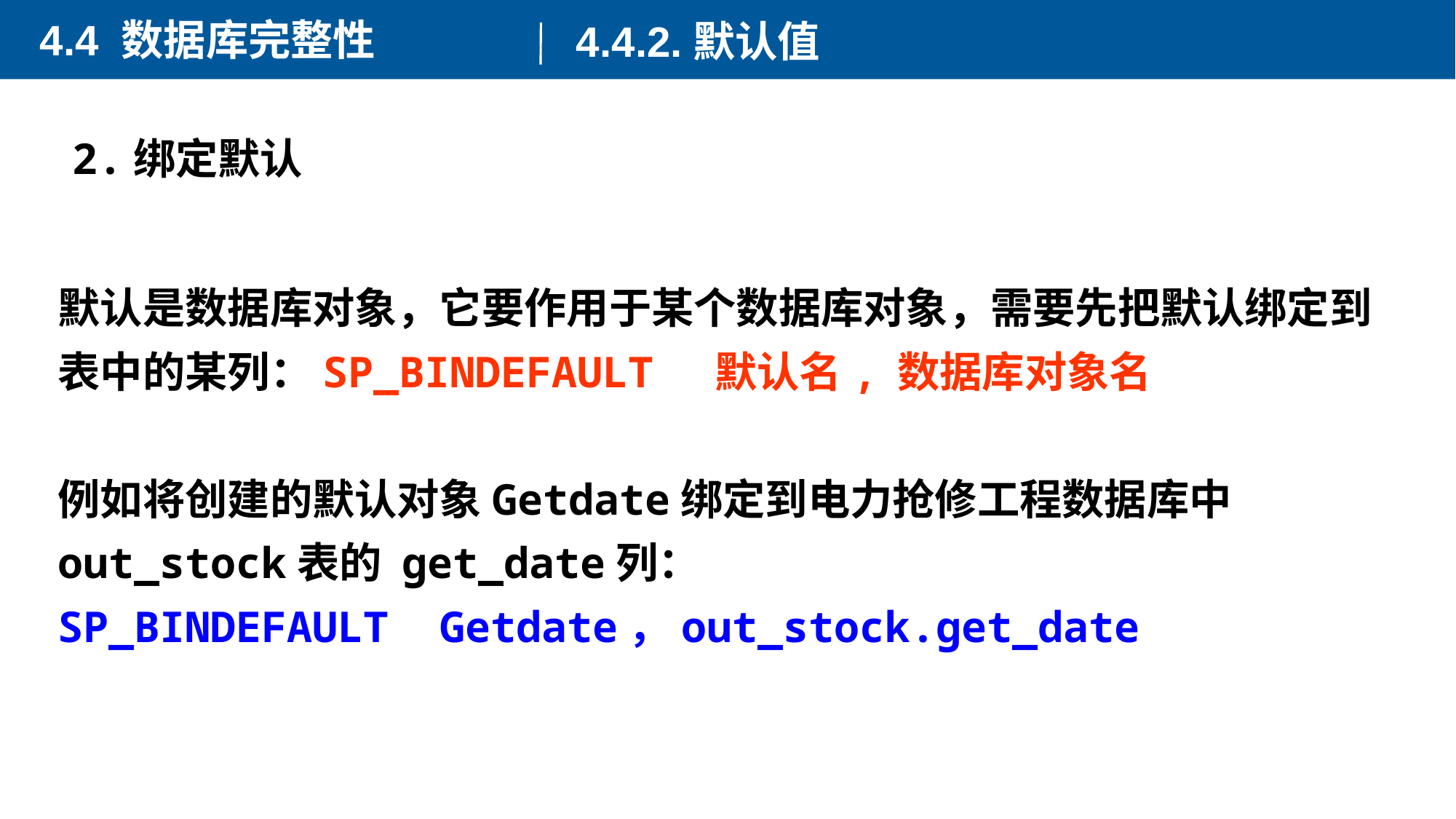

4.4 数据库完整性
4.4.2.默认值
2.绑定默认
默认是数据库对象，它要作用于某个数据库对象，需要先把默认绑定到表中的某列：SP_BINDEFAULT  默认名, 数据库对象名

例如将创建的默认对象Getdate绑定到电力抢修工程数据库中out_stock表的 get_date列：
SP_BINDEFAULT  Getdate，out_stock.get_date